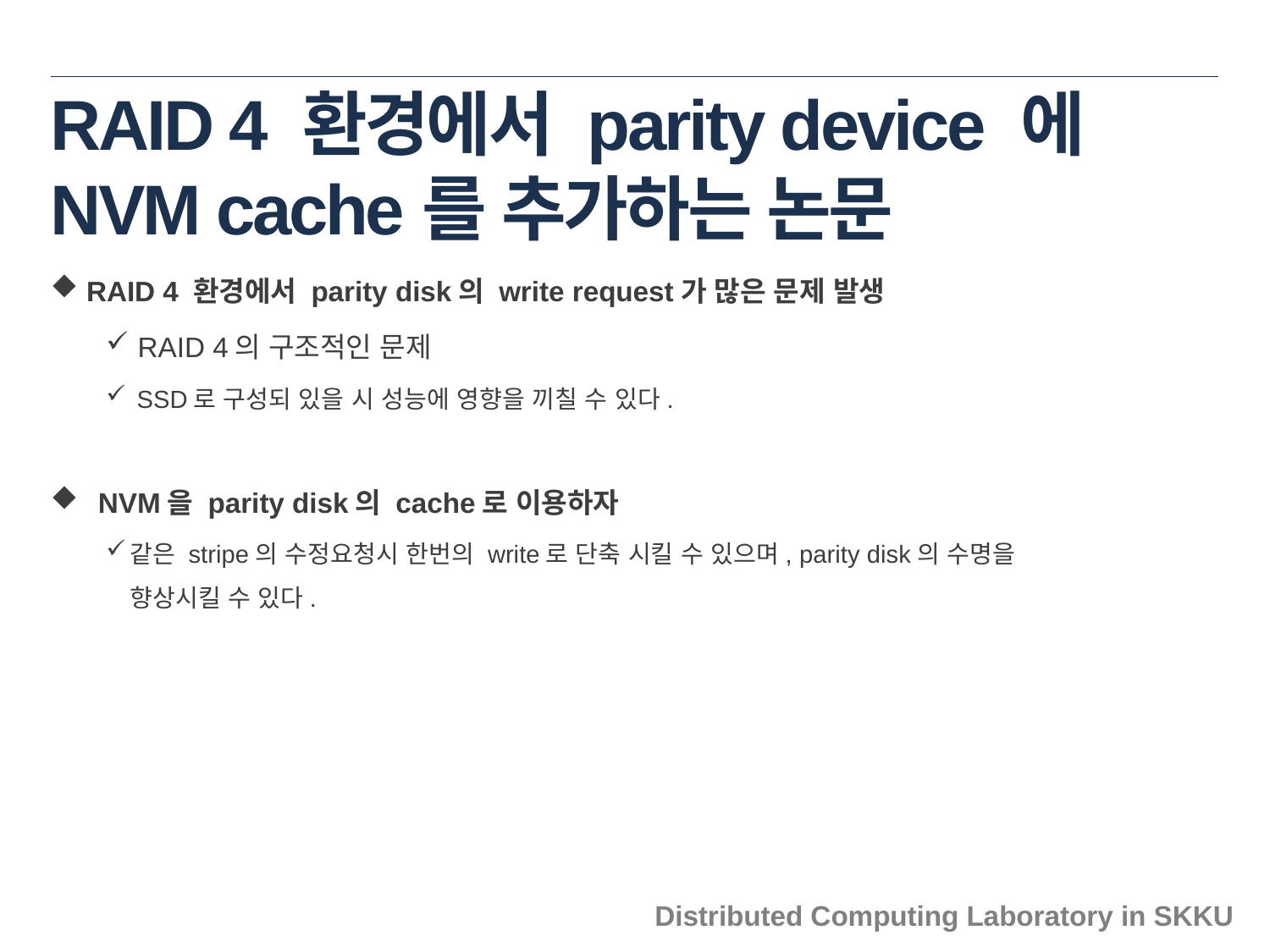

# RAID 4 환경에서 parity device 에 NVM cache를 추가하는 논문
 RAID 4 환경에서 parity disk의 write request가 많은 문제 발생
 RAID 4의 구조적인 문제
 SSD로 구성되 있을 시 성능에 영향을 끼칠 수 있다.

NVM을 parity disk의 cache로 이용하자
같은 stripe의 수정요청시 한번의 write로 단축 시킬 수 있으며, parity disk의 수명을 향상시킬 수 있다.
Distributed Computing Laboratory in SKKU